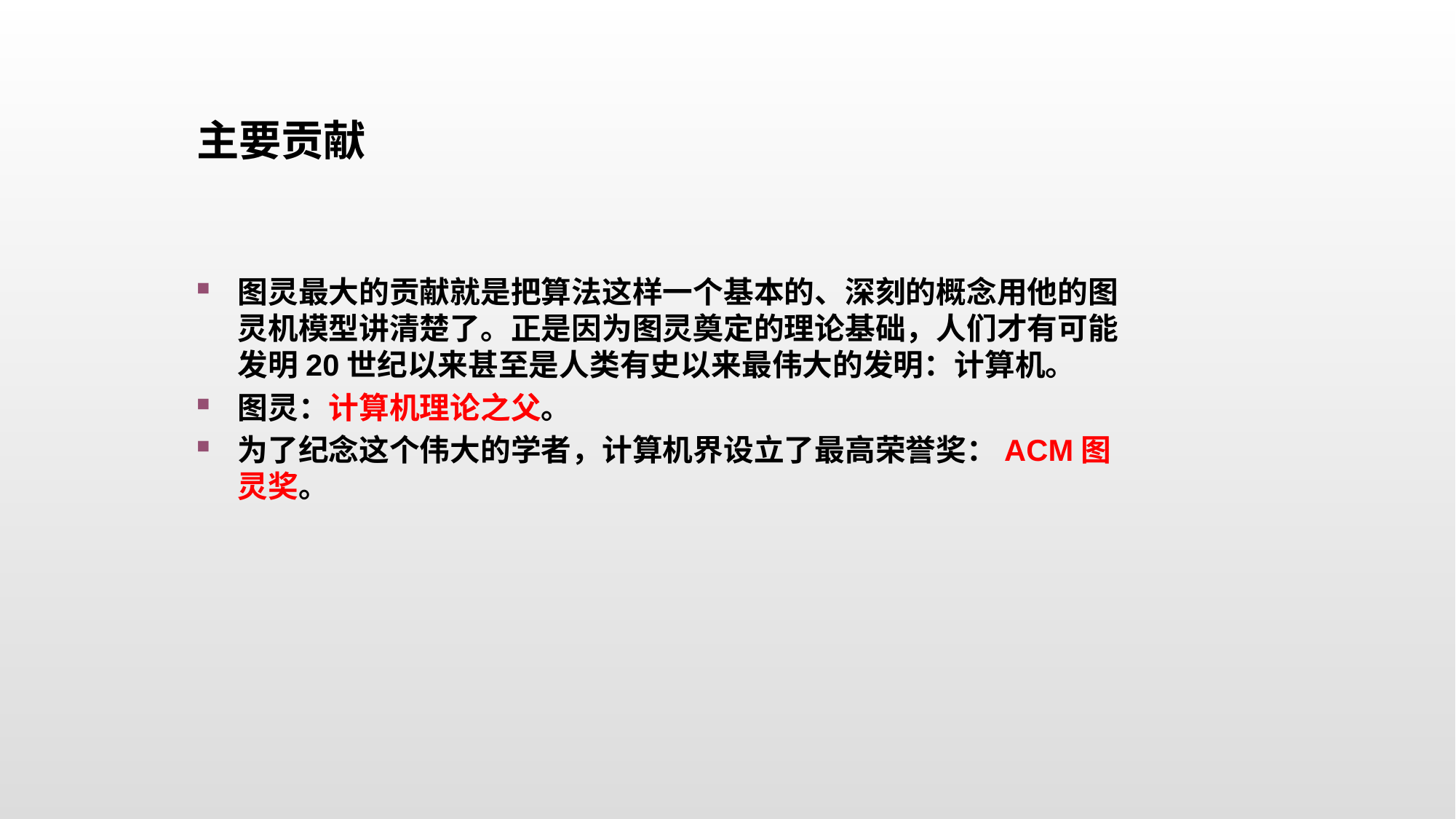

主要贡献
图灵最大的贡献就是把算法这样一个基本的、深刻的概念用他的图灵机模型讲清楚了。正是因为图灵奠定的理论基础，人们才有可能发明20世纪以来甚至是人类有史以来最伟大的发明：计算机。
图灵：计算机理论之父。
为了纪念这个伟大的学者，计算机界设立了最高荣誉奖：ACM图灵奖。